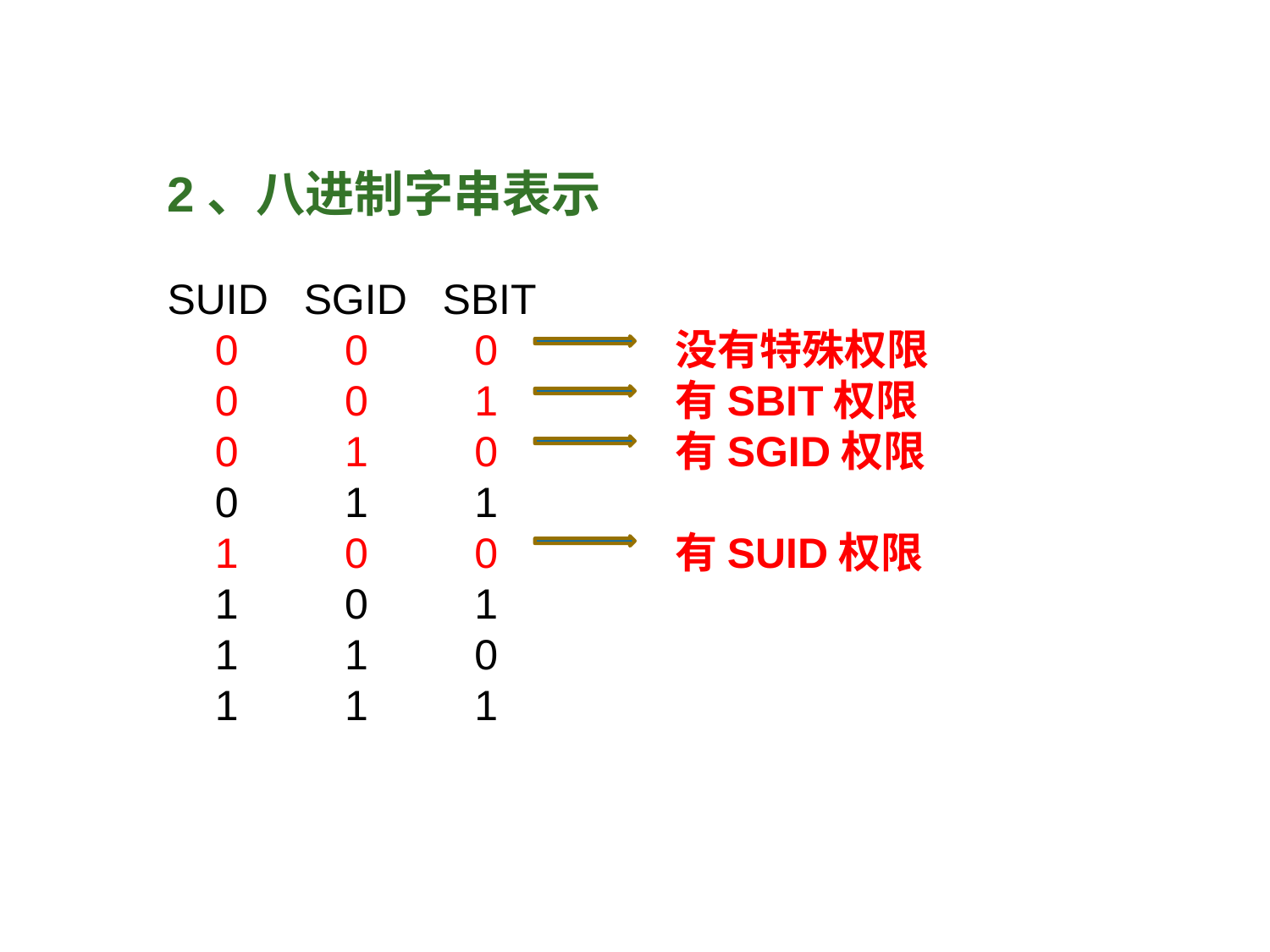

2、八进制字串表示

SUID   SGID   SBIT
    0         0         0              没有特殊权限
    0         0         1              有SBIT权限
    0         1         0              有SGID权限
    0         1         1
    1         0         0              有SUID权限
    1         0         1
    1         1         0
    1         1         1